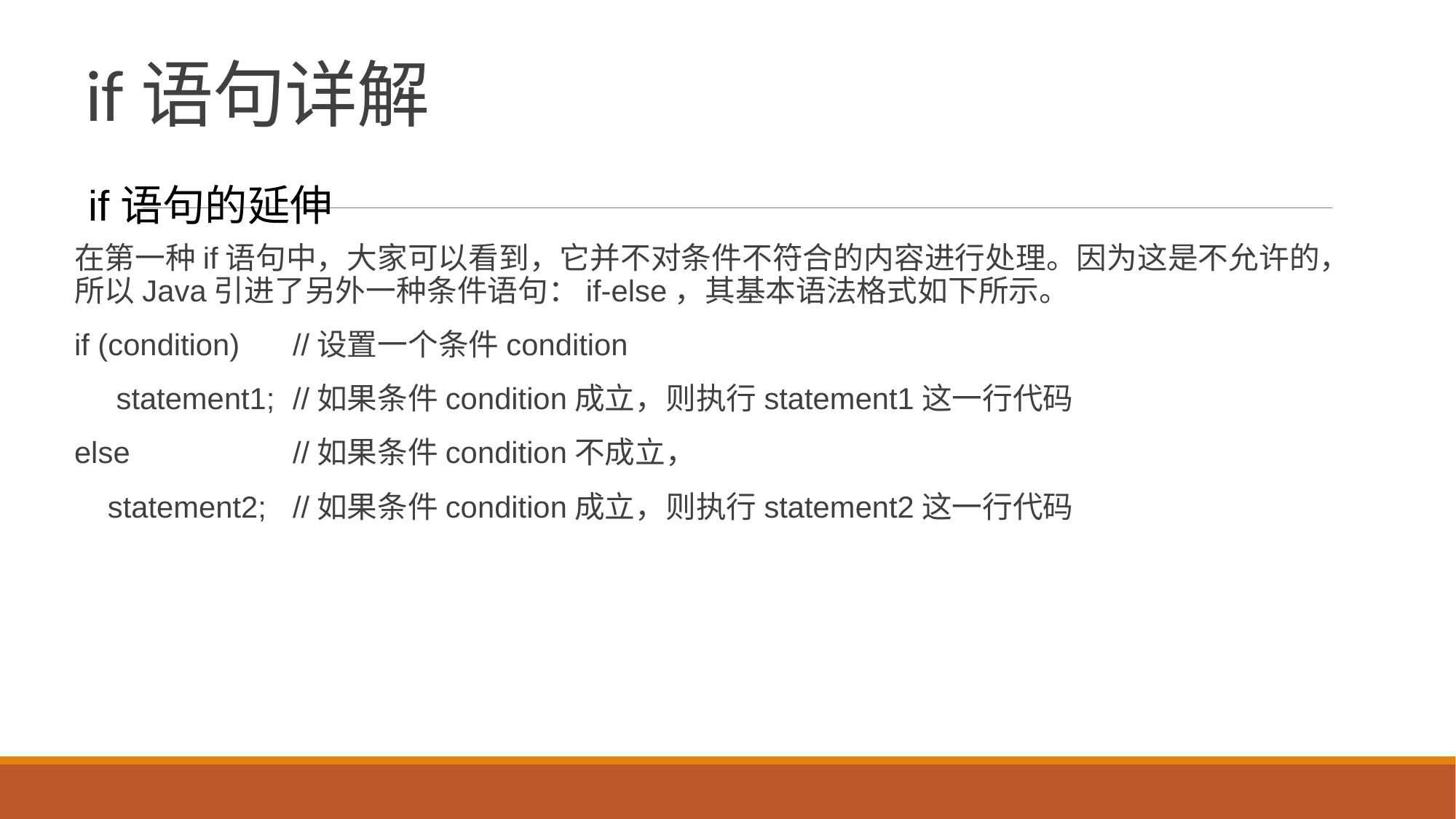

# if语句详解
if语句的延伸
在第一种if语句中，大家可以看到，它并不对条件不符合的内容进行处理。因为这是不允许的，所以Java引进了另外一种条件语句：if-else，其基本语法格式如下所示。
if (condition)	//设置一个条件condition
     statement1;	//如果条件condition成立，则执行statement1这一行代码
else 		//如果条件condition不成立，
    statement2; 	//如果条件condition成立，则执行statement2这一行代码